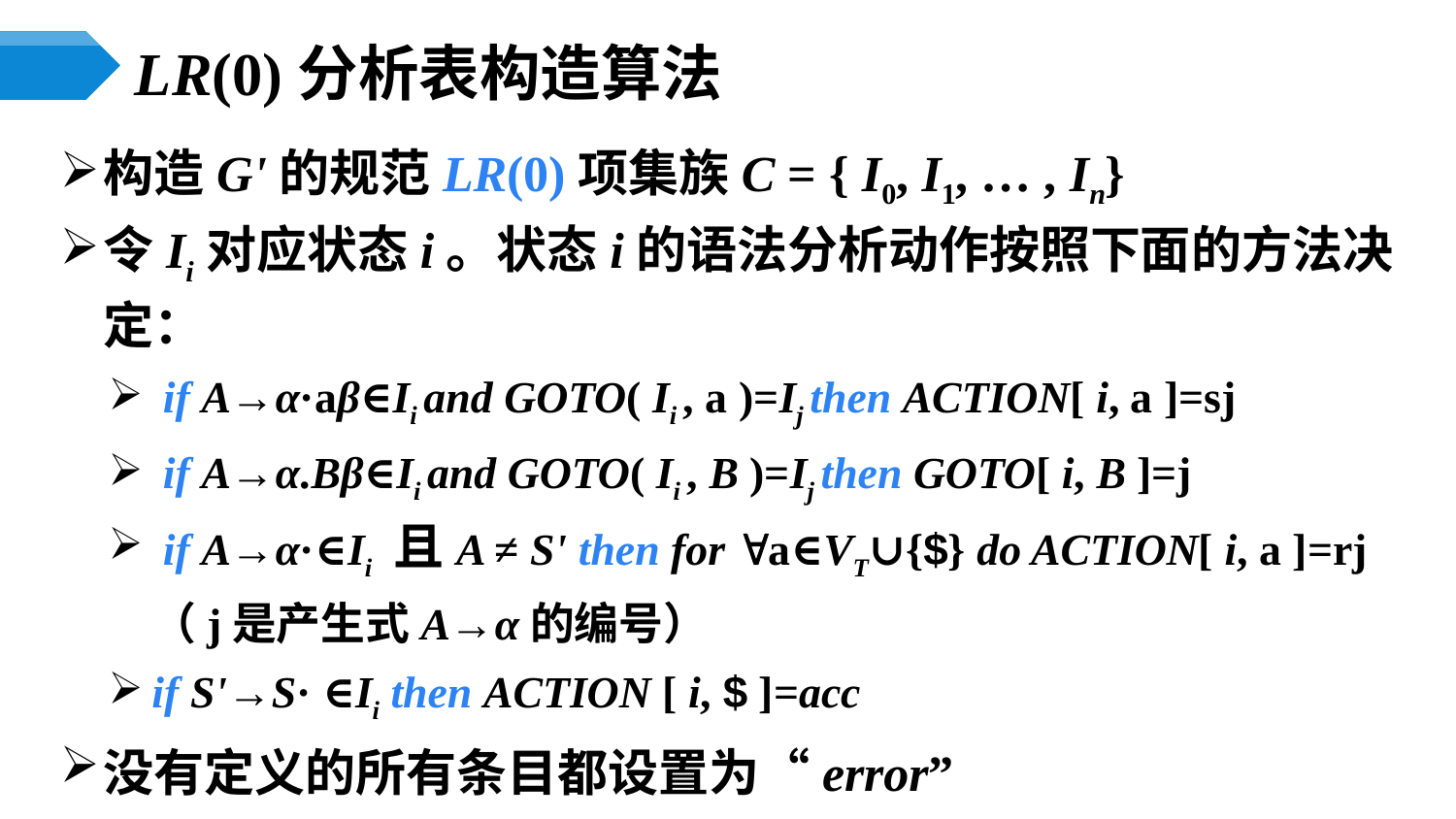

# LR(0)分析表构造算法
构造G'的规范LR(0)项集族C = { I0, I1, … , In}
令Ii对应状态i。状态i的语法分析动作按照下面的方法决定：
 if A→α·aβ∈Ii and GOTO( Ii , a )=Ij then ACTION[ i, a ]=sj
 if A→α.Bβ∈Ii and GOTO( Ii , B )=Ij then GOTO[ i, B ]=j
 if A→α·∈Ii 且A ≠ S' then for ∀a∈VT∪{$} do ACTION[ i, a ]=rj （j是产生式A→α的编号）
if S'→S· ∈Ii then ACTION [ i, $ ]=acc
没有定义的所有条目都设置为“error”